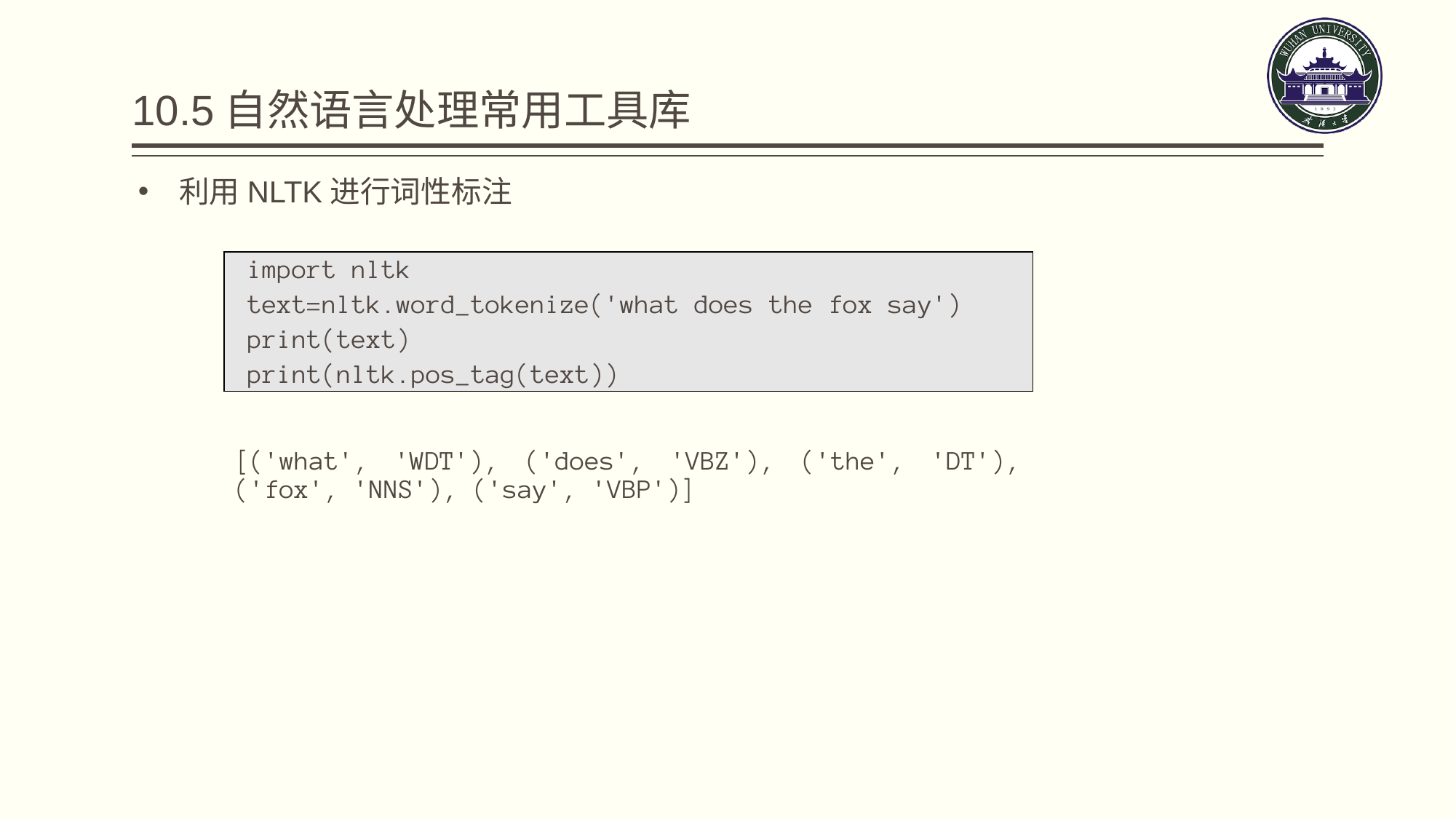

# 10.5自然语言处理常用工具库
利用NLTK进行词性标注

| import nltk |
| --- |
| text=nltk.word\_tokenize('what does the fox say') |
| print(text) |
| print(nltk.pos\_tag(text)) |
[('what', 'WDT'), ('does', 'VBZ'), ('the', 'DT'), ('fox', 'NNS'), ('say', 'VBP')]